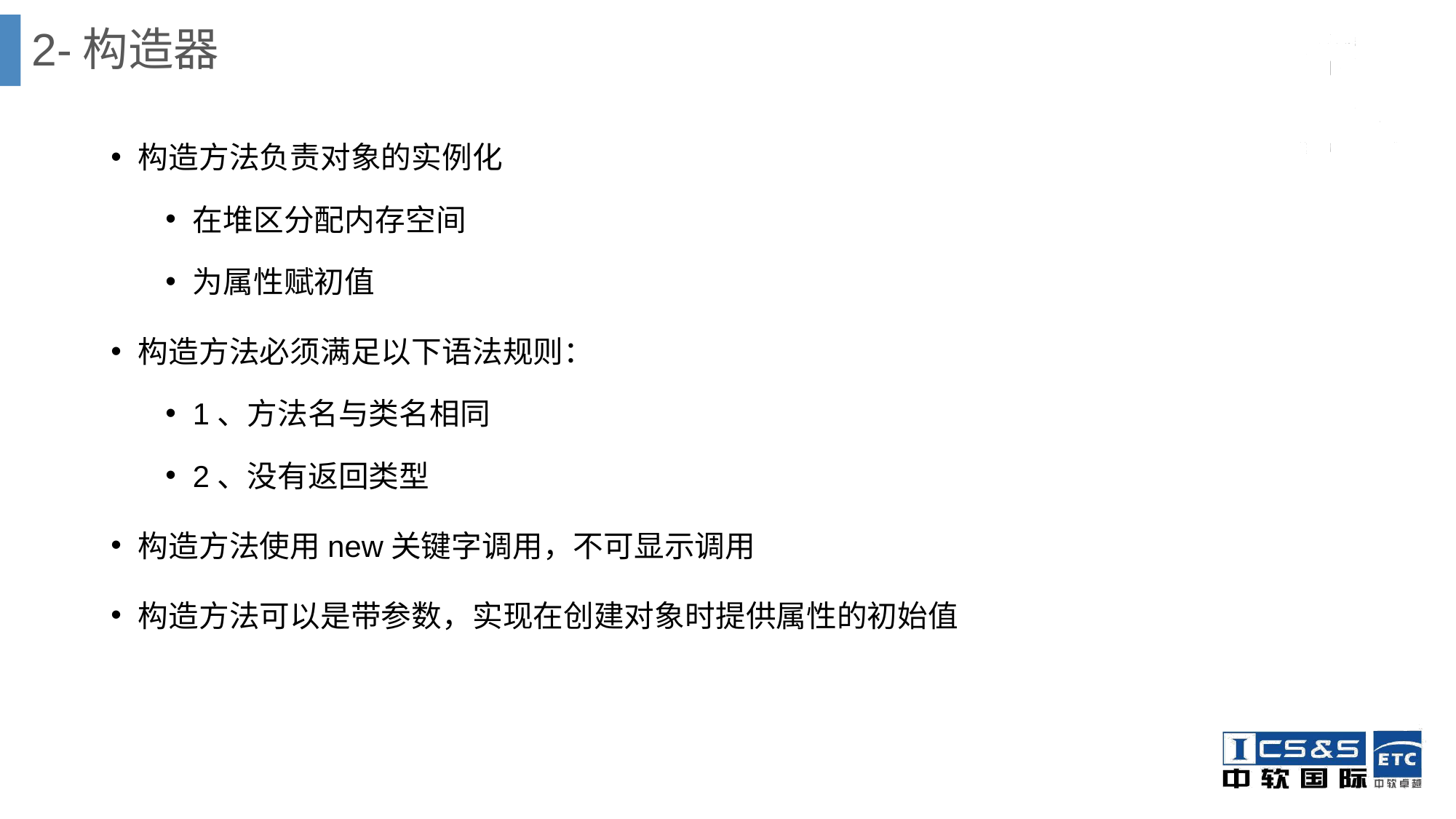

# 2-构造器
构造方法负责对象的实例化
在堆区分配内存空间
为属性赋初值
构造方法必须满足以下语法规则：
1、方法名与类名相同
2、没有返回类型
构造方法使用new关键字调用，不可显示调用
构造方法可以是带参数，实现在创建对象时提供属性的初始值